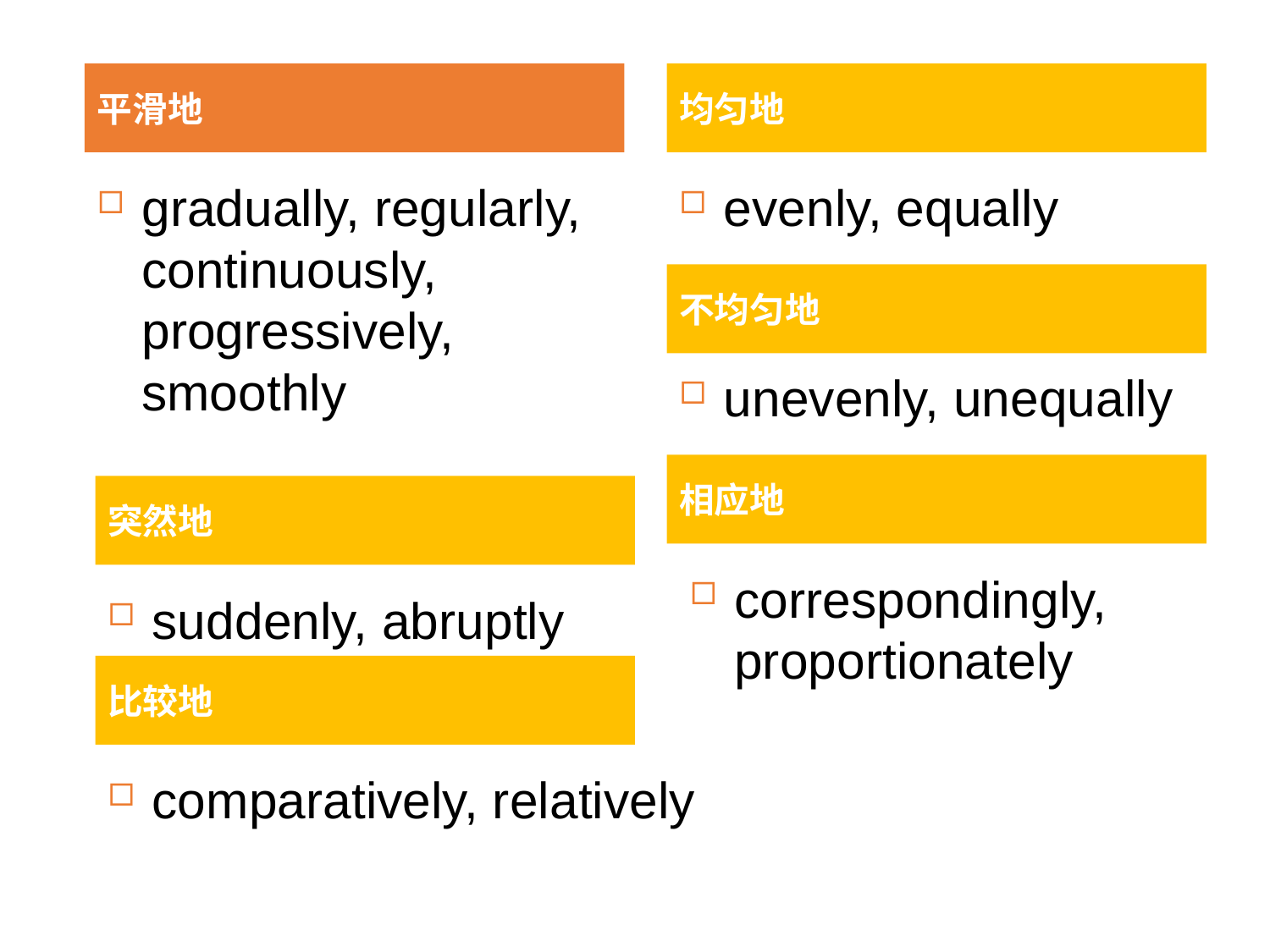

平滑地
均匀地
gradually, regularly, continuously, progressively, smoothly
evenly, equally
不均匀地
unevenly, unequally
相应地
突然地
correspondingly, proportionately
suddenly, abruptly
比较地
comparatively, relatively